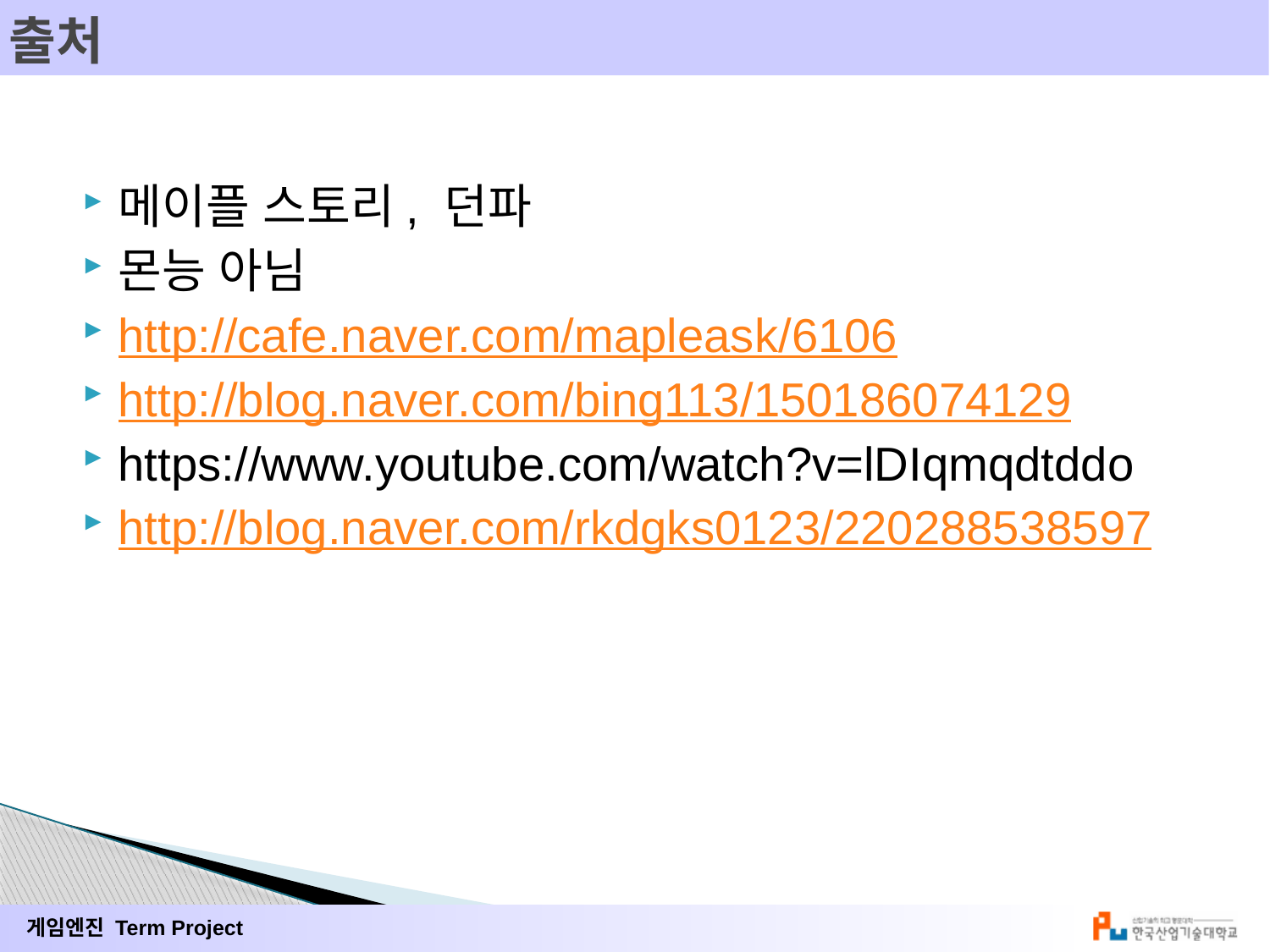

# 출처

메이플 스토리, 던파
몬능 아님
http://cafe.naver.com/mapleask/6106
http://blog.naver.com/bing113/150186074129
https://www.youtube.com/watch?v=lDIqmqdtddo
http://blog.naver.com/rkdgks0123/220288538597